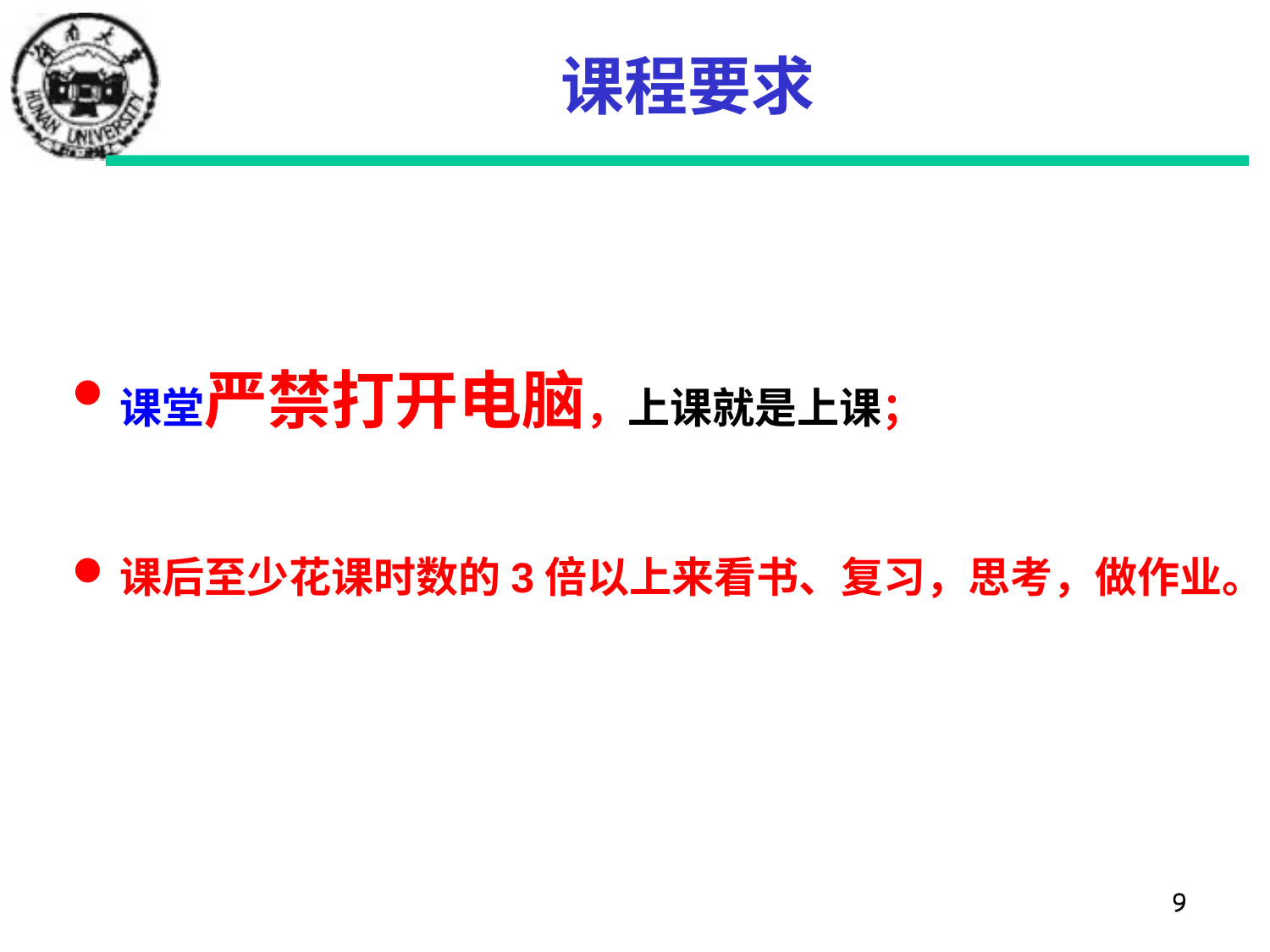

# 课程要求
课堂严禁打开电脑，上课就是上课；

课后至少花课时数的3倍以上来看书、复习，思考，做作业。

9